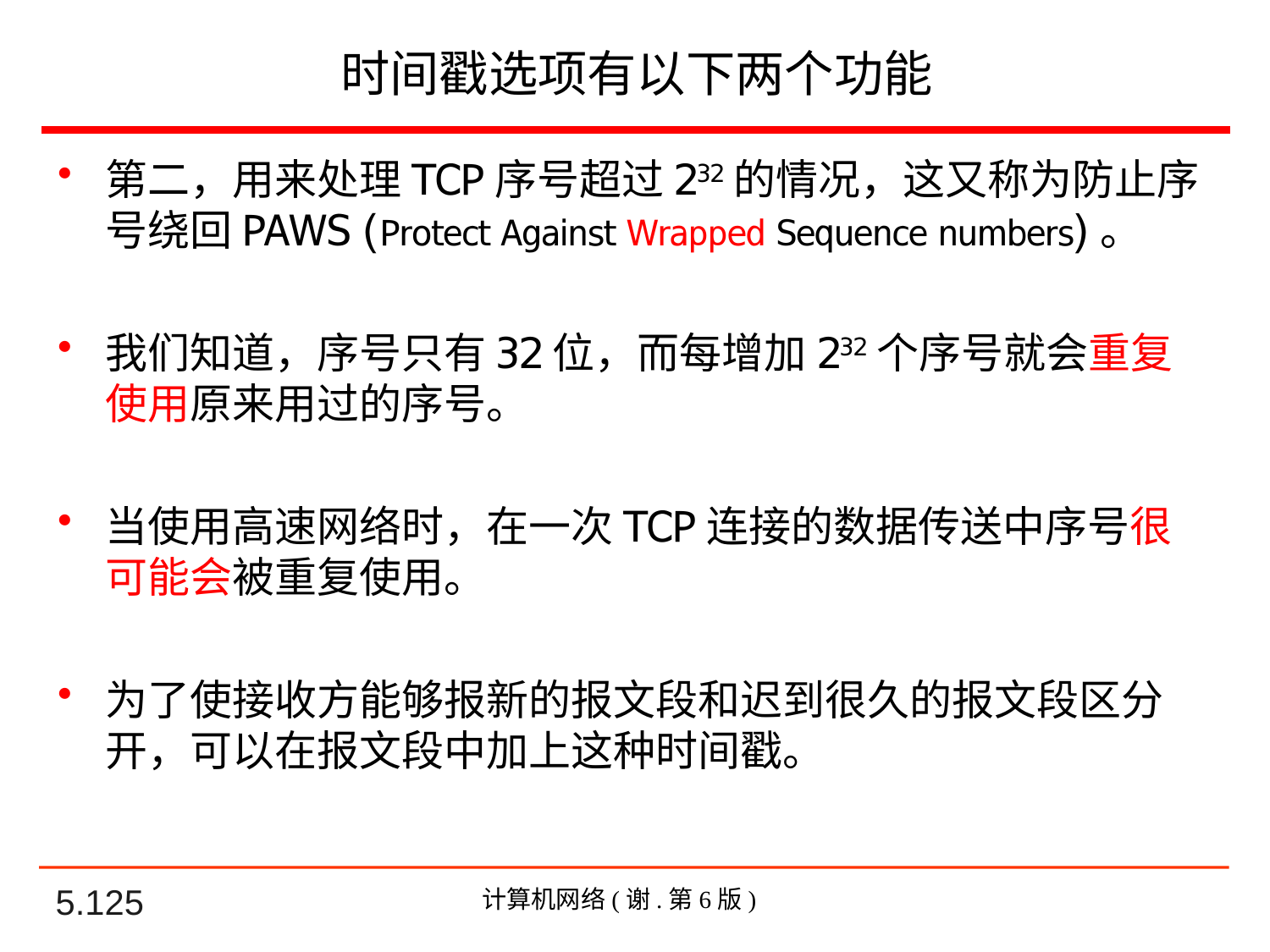

# 时间戳选项有以下两个功能
第二，用来处理TCP序号超过232的情况，这又称为防止序号绕回PAWS (Protect Against Wrapped Sequence numbers)。

我们知道，序号只有32位，而每增加232个序号就会重复使用原来用过的序号。

当使用高速网络时，在一次TCP连接的数据传送中序号很可能会被重复使用。

为了使接收方能够报新的报文段和迟到很久的报文段区分开，可以在报文段中加上这种时间戳。